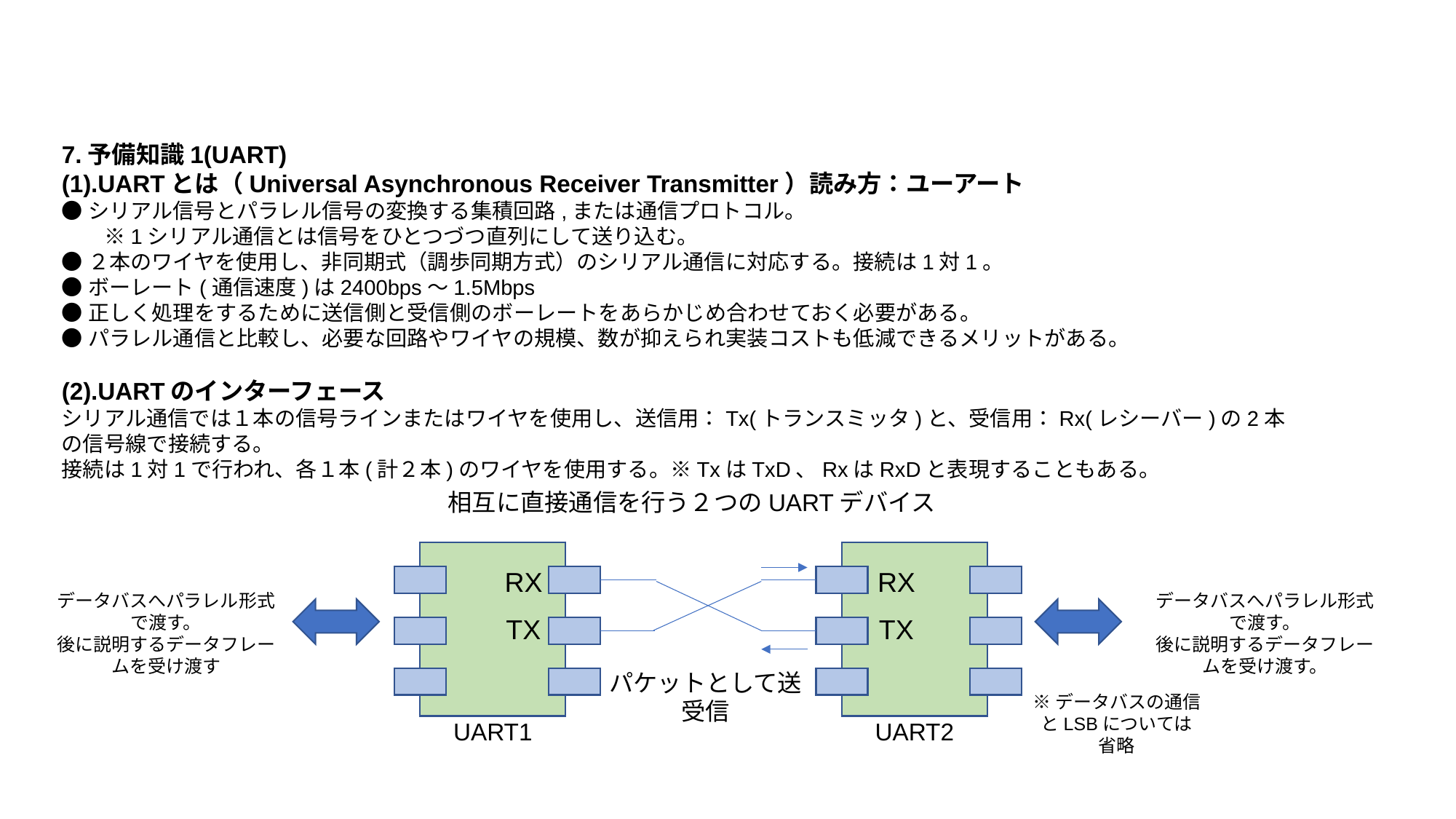

7.予備知識1(UART)
(1).UARTとは（Universal Asynchronous Receiver Transmitter）読み方：ユーアート
●シリアル信号とパラレル信号の変換する集積回路,または通信プロトコル。
　　※1シリアル通信とは信号をひとつづつ直列にして送り込む。
●２本のワイヤを使用し、非同期式（調歩同期方式）のシリアル通信に対応する。接続は1対1。
●ボーレート(通信速度)は2400bps～1.5Mbps
●正しく処理をするために送信側と受信側のボーレートをあらかじめ合わせておく必要がある。
●パラレル通信と比較し、必要な回路やワイヤの規模、数が抑えられ実装コストも低減できるメリットがある。

(2).UARTのインターフェース
シリアル通信では１本の信号ラインまたはワイヤを使用し、送信用：Tx(トランスミッタ)と、受信用：Rx(レシーバー)の2本の信号線で接続する。
接続は1対1で行われ、各１本(計２本)のワイヤを使用する。※TxはTxD、RxはRxDと表現することもある。
相互に直接通信を行う２つのUARTデバイス

RX
RX

データバスへパラレル形式で渡す。
後に説明するデータフレームを受け渡す
データバスへパラレル形式で渡す。
後に説明するデータフレームを受け渡す。

TX
TX

パケットとして送受信

※データバスの通信とLSBについては省略
UART1
UART2